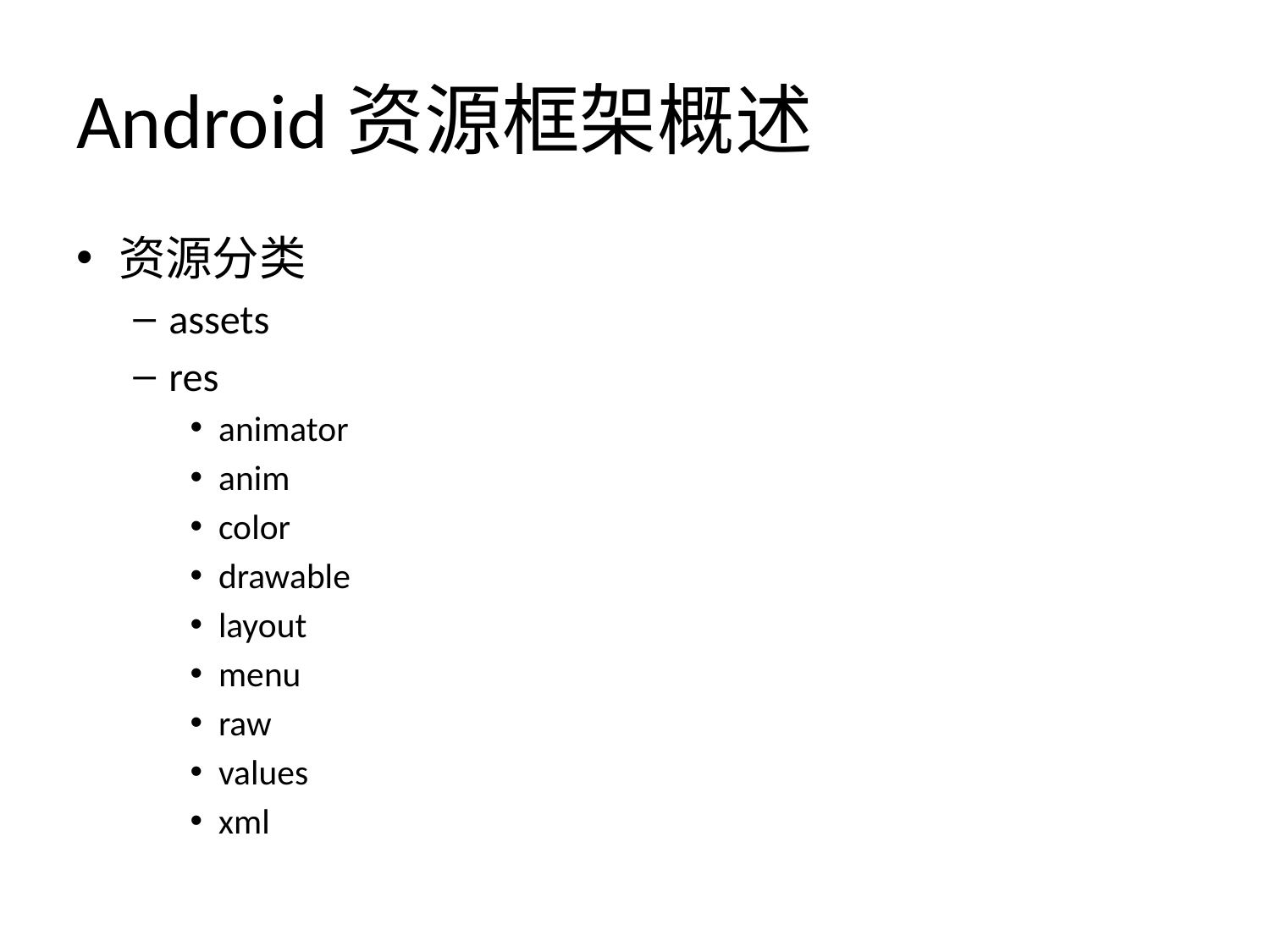

# Android资源框架概述
资源分类
assets
res
animator
anim
color
drawable
layout
menu
raw
values
xml